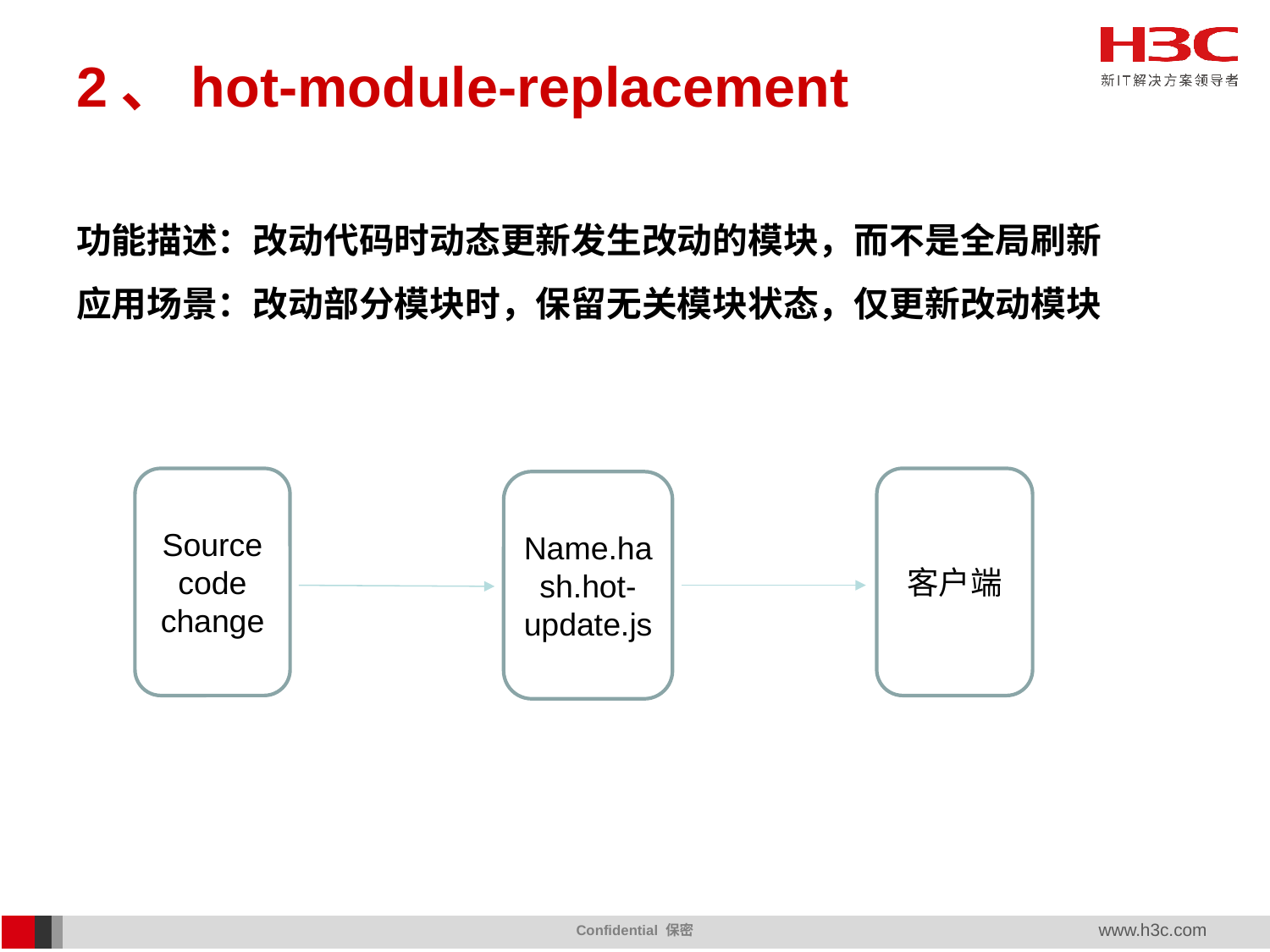

# 2、hot-module-replacement
功能描述：改动代码时动态更新发生改动的模块，而不是全局刷新
应用场景：改动部分模块时，保留无关模块状态，仅更新改动模块
客户端
Source code change
Name.hash.hot-update.js